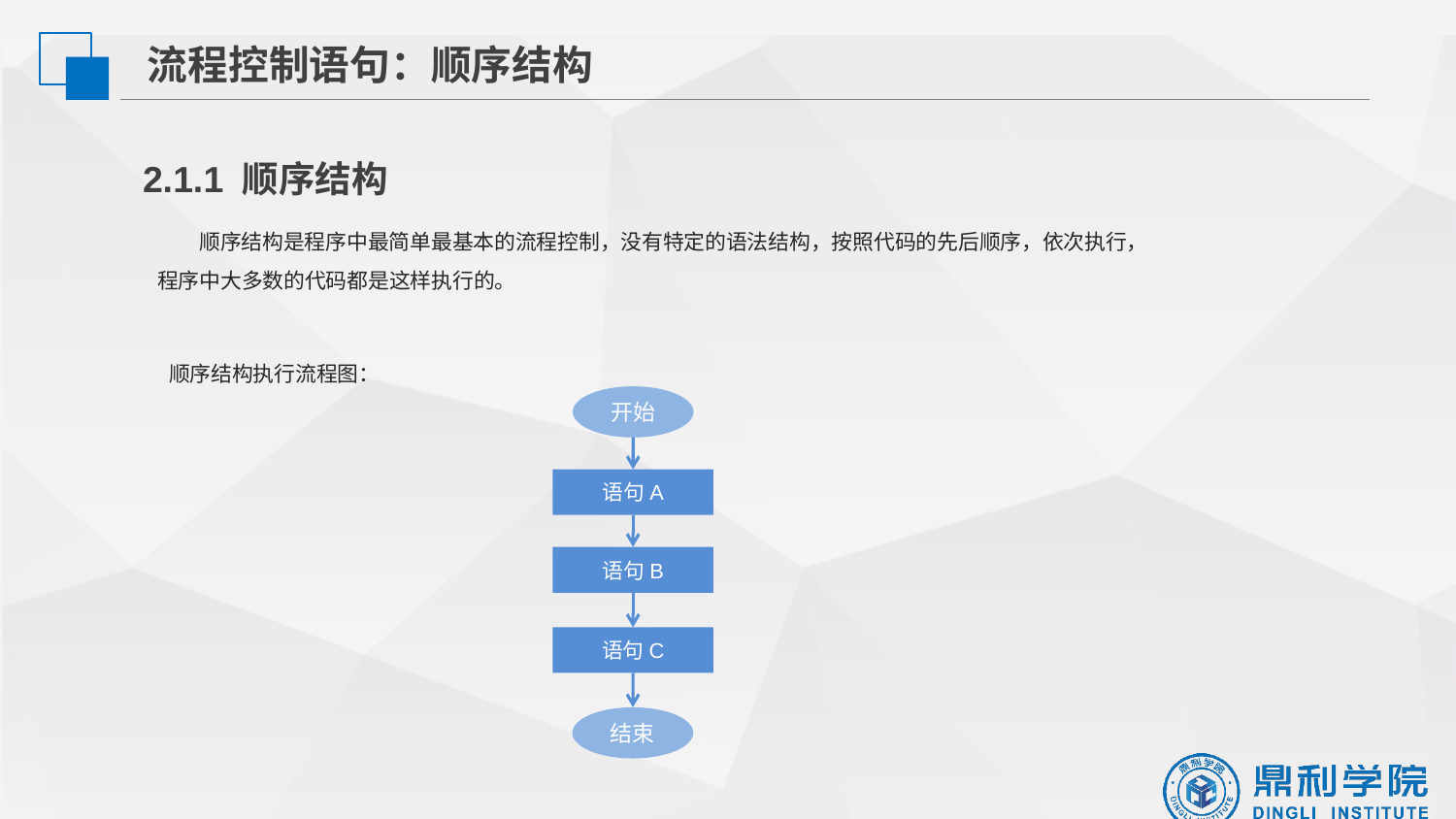

流程控制语句：顺序结构

2.1.1 顺序结构
        顺序结构是程序中最简单最基本的流程控制，没有特定的语法结构，按照代码的先后顺序，依次执行，程序中大多数的代码都是这样执行的。

顺序结构执行流程图：
开始
语句A
语句B
语句C
结束